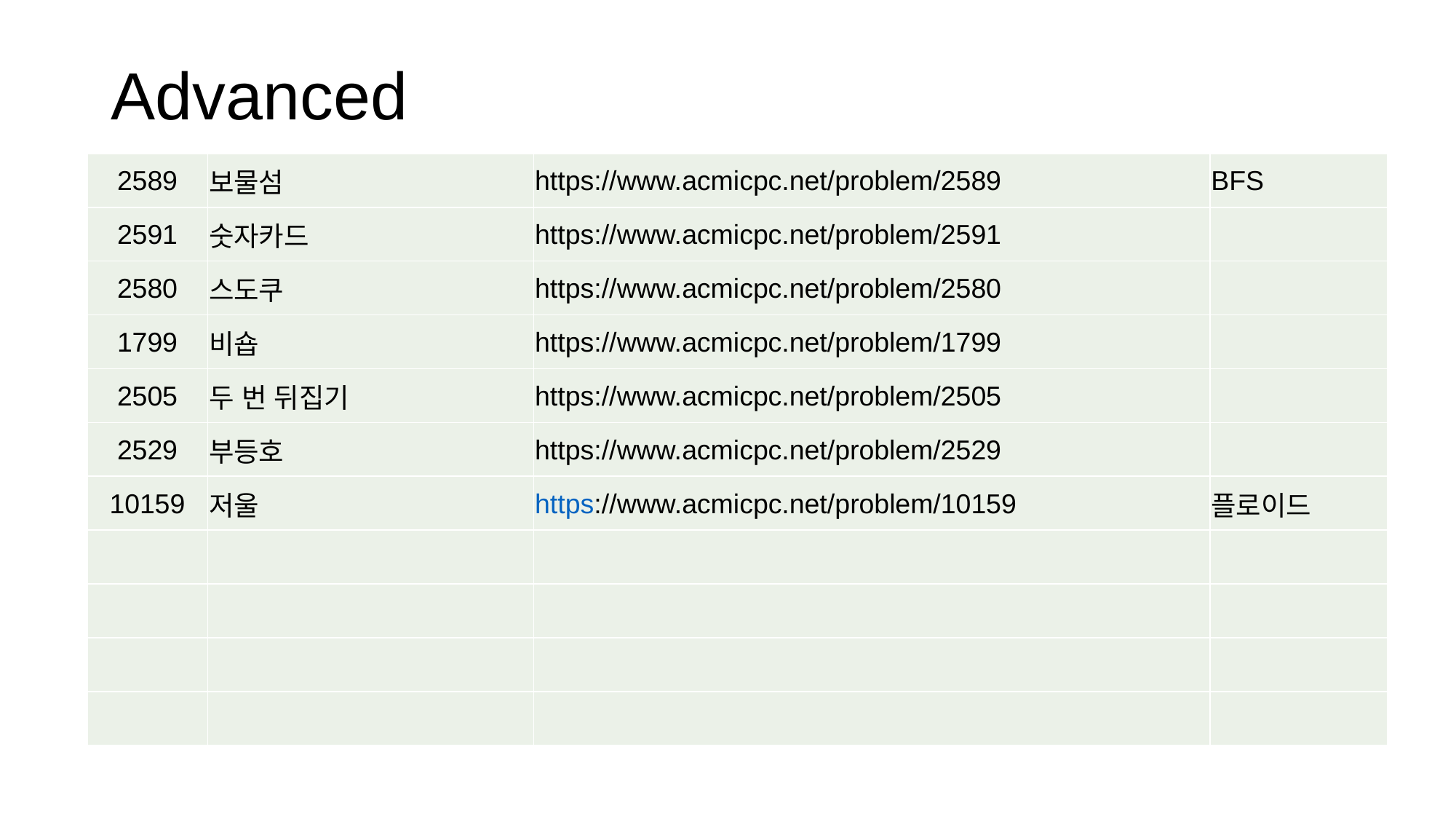

# Advanced
| 2589 | 보물섬 | https://www.acmicpc.net/problem/2589 | BFS |
| --- | --- | --- | --- |
| 2591 | 숫자카드 | https://www.acmicpc.net/problem/2591 |  |
| 2580 | 스도쿠 | https://www.acmicpc.net/problem/2580 |  |
| 1799 | 비숍 | https://www.acmicpc.net/problem/1799 |  |
| 2505 | 두 번 뒤집기 | https://www.acmicpc.net/problem/2505 |  |
| 2529 | 부등호 | https://www.acmicpc.net/problem/2529 |  |
| 10159 | 저울 | https://www.acmicpc.net/problem/10159 | 플로이드 |
|  |  |  |  |
|  |  |  |  |
|  |  |  |  |
|  |  |  |  |